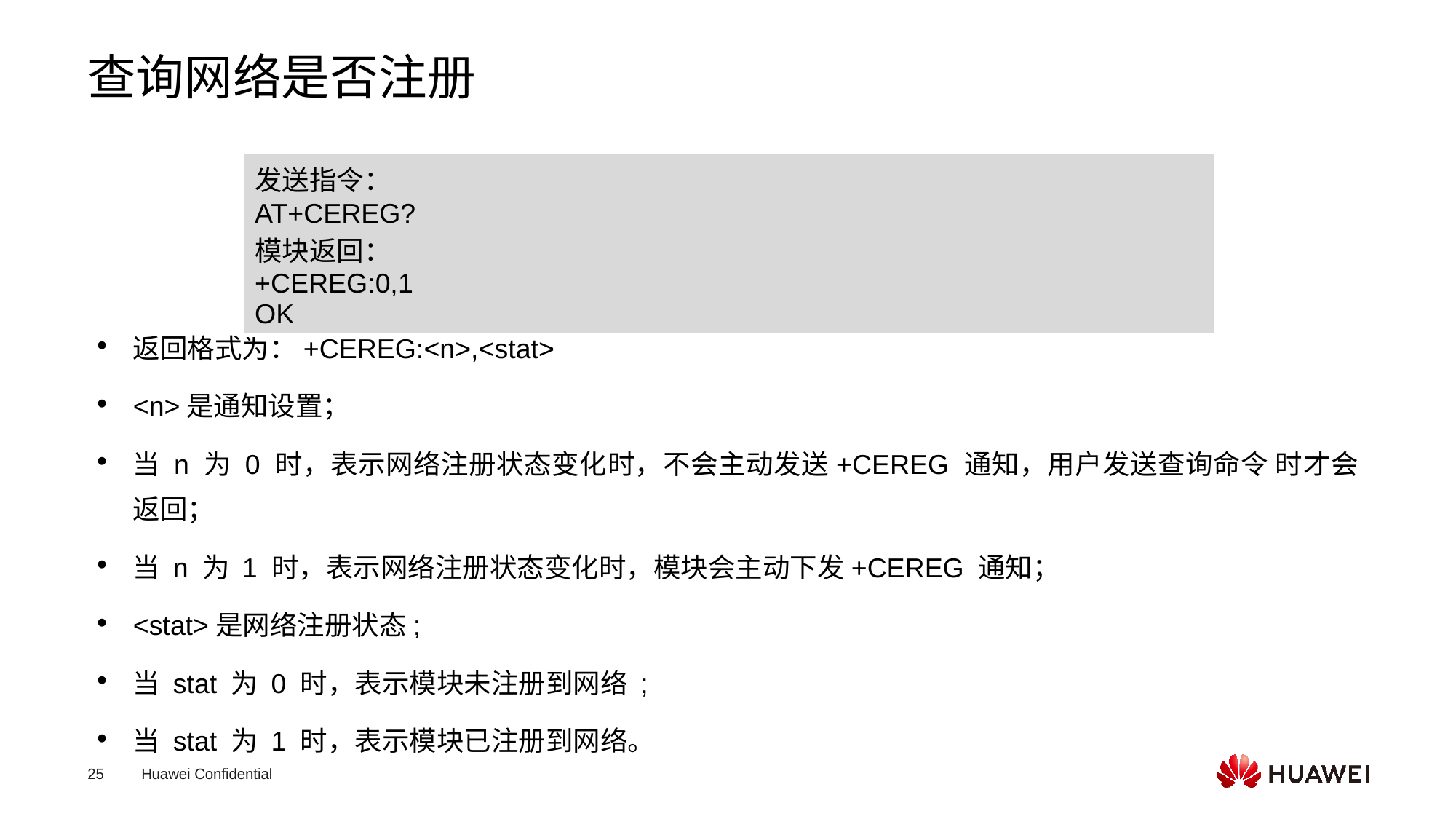

# 查询网络是否注册

返回格式为：+CEREG:<n>,<stat>
<n>是通知设置；
当 n 为 0 时，表示网络注册状态变化时，不会主动发送+CEREG 通知，用户发送查询命令 时才会返回；
当 n 为 1 时，表示网络注册状态变化时，模块会主动下发+CEREG 通知；
<stat>是网络注册状态;
当 stat 为 0 时，表示模块未注册到网络 ;
当 stat 为 1 时，表示模块已注册到网络。

| 发送指令： AT+CEREG? 模块返回： +CEREG:0,1 OK |
| --- |